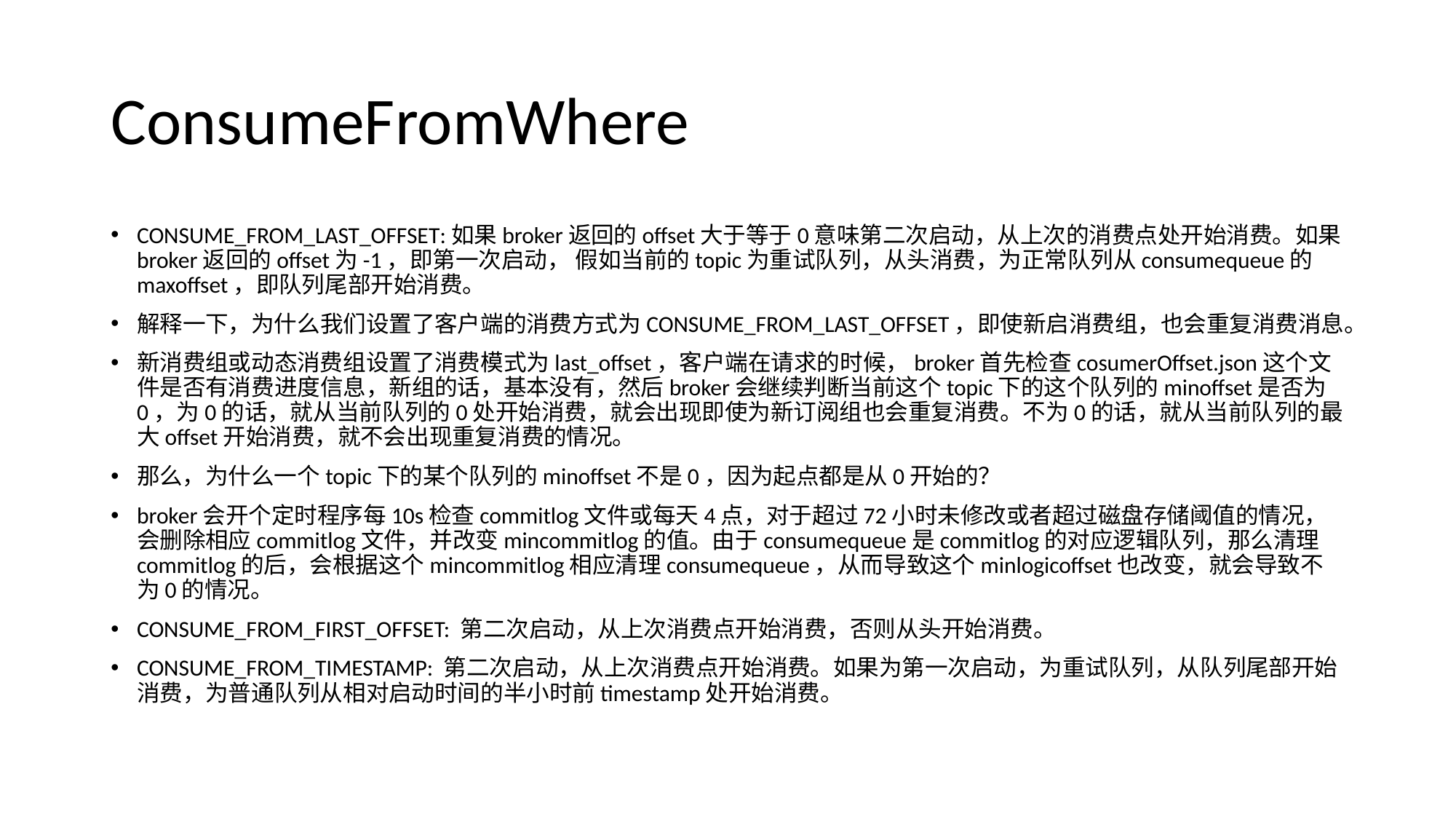

# ConsumeFromWhere
CONSUME_FROM_LAST_OFFSET:如果broker返回的offset大于等于0意味第二次启动，从上次的消费点处开始消费。如果broker返回的offset为-1，即第一次启动， 假如当前的topic为重试队列，从头消费，为正常队列从consumequeue的maxoffset，即队列尾部开始消费。
解释一下，为什么我们设置了客户端的消费方式为CONSUME_FROM_LAST_OFFSET，即使新启消费组，也会重复消费消息。
新消费组或动态消费组设置了消费模式为last_offset，客户端在请求的时候，broker首先检查cosumerOffset.json这个文件是否有消费进度信息，新组的话，基本没有，然后broker会继续判断当前这个topic下的这个队列的minoffset是否为0，为0的话，就从当前队列的0处开始消费，就会出现即使为新订阅组也会重复消费。不为0的话，就从当前队列的最大offset开始消费，就不会出现重复消费的情况。
那么，为什么一个topic下的某个队列的minoffset不是0，因为起点都是从0开始的？
broker会开个定时程序每10s检查commitlog文件或每天4点，对于超过72小时未修改或者超过磁盘存储阈值的情况，会删除相应commitlog文件，并改变mincommitlog的值。由于consumequeue是commitlog的对应逻辑队列，那么清理commitlog的后，会根据这个mincommitlog相应清理consumequeue，从而导致这个minlogicoffset也改变，就会导致不为0的情况。
CONSUME_FROM_FIRST_OFFSET: 第二次启动，从上次消费点开始消费，否则从头开始消费。
CONSUME_FROM_TIMESTAMP: 第二次启动，从上次消费点开始消费。如果为第一次启动，为重试队列，从队列尾部开始消费，为普通队列从相对启动时间的半小时前timestamp处开始消费。